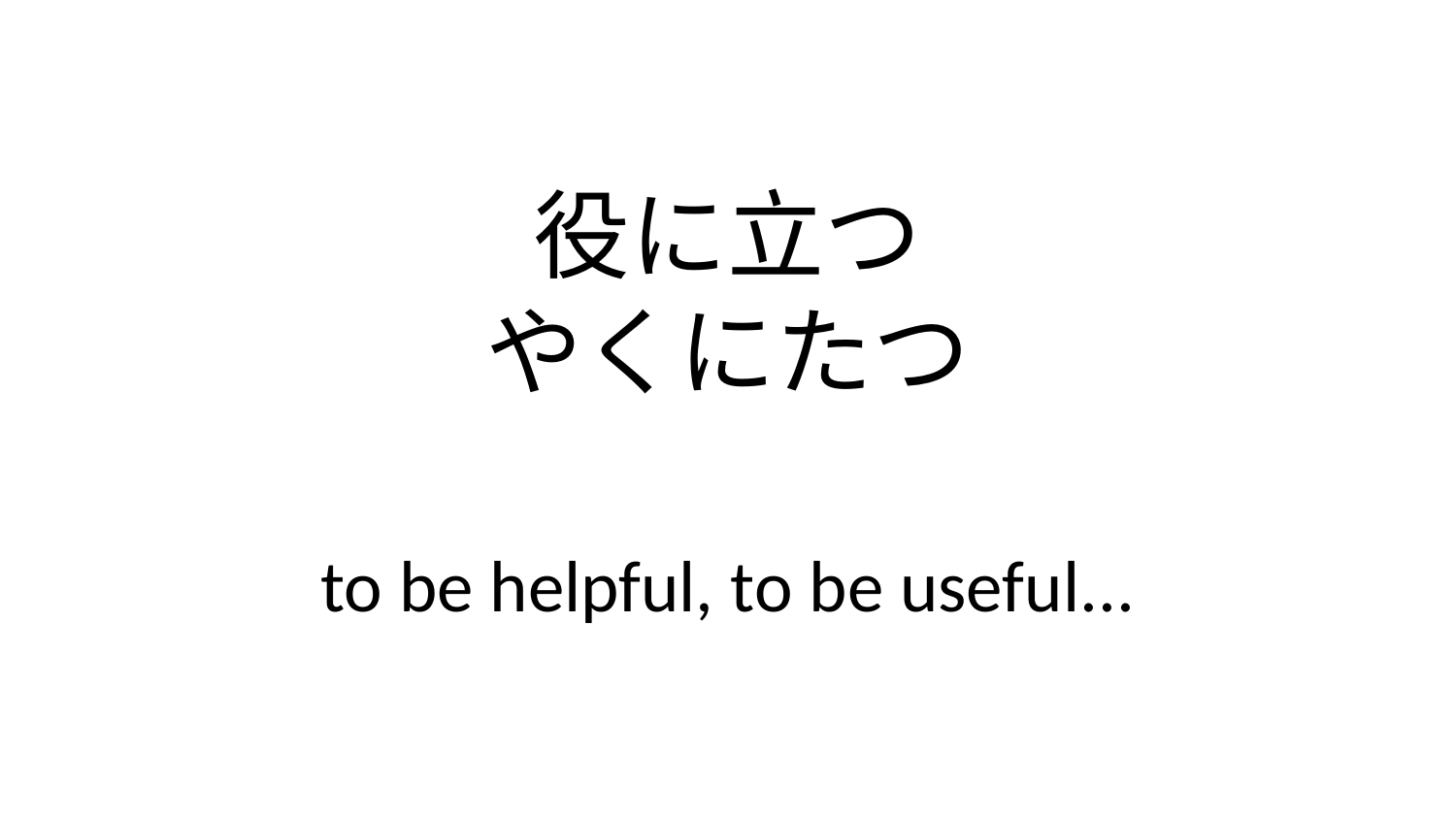

役に立つ
やくにたつ
to be helpful, to be useful...
481-495